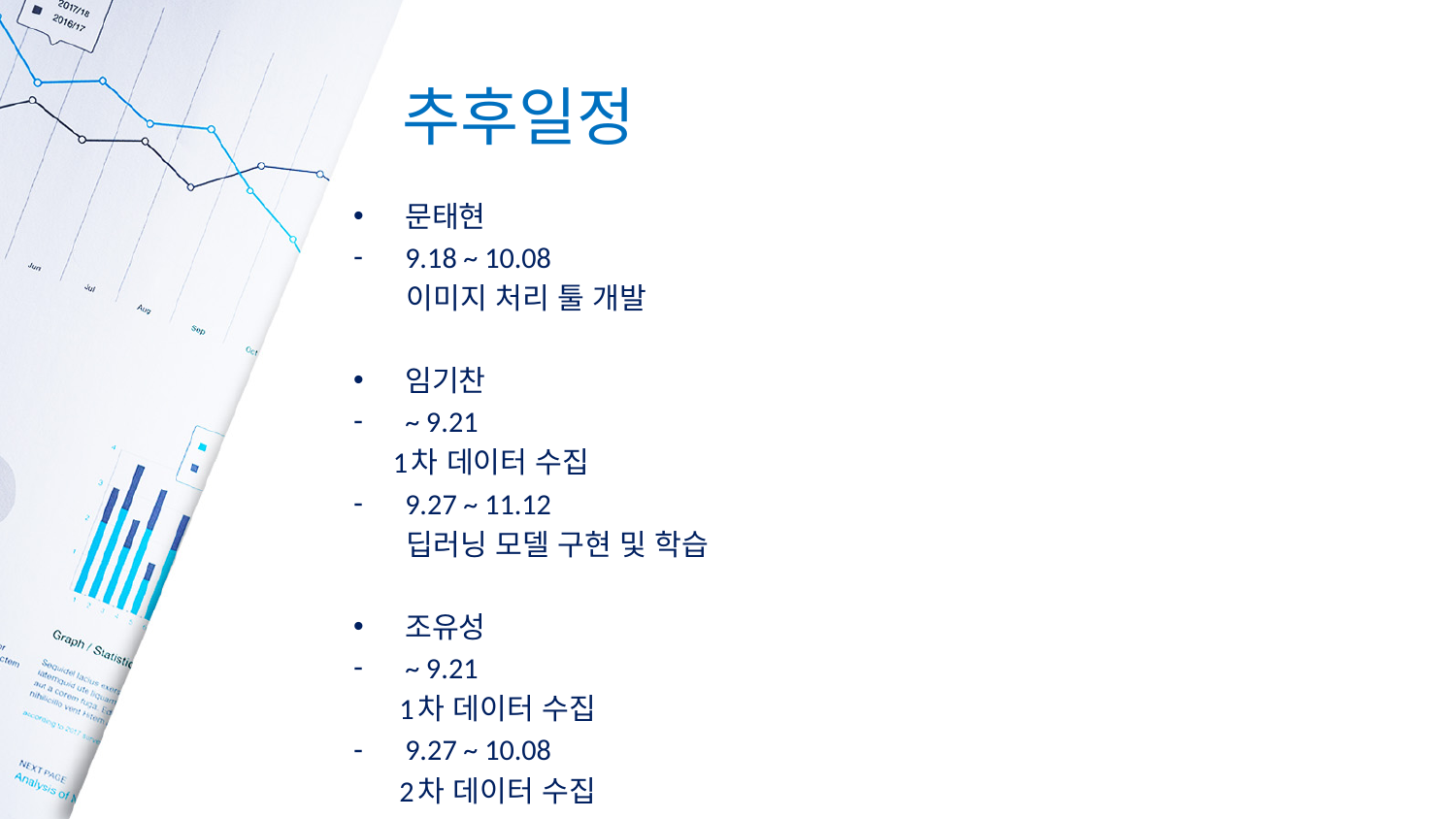

# 추후일정
문태현
9.18 ~ 10.08
      이미지 처리 툴 개발

임기찬
~ 9.21
      1차 데이터 수집
9.27 ~ 11.12
      딥러닝 모델 구현 및 학습

조유성
~ 9.21
       1차 데이터 수집
9.27 ~ 10.08
       2차 데이터 수집